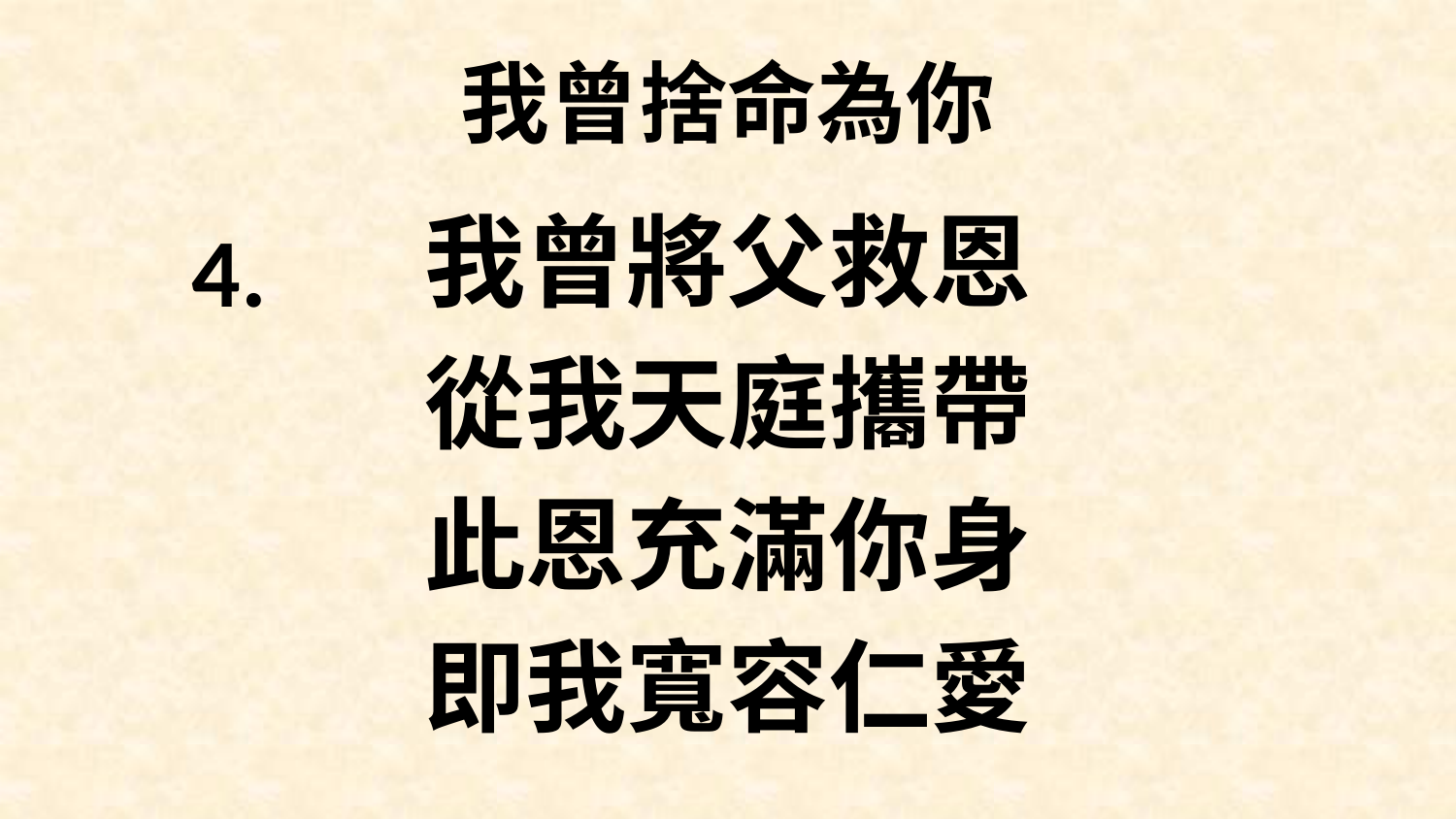

# 我曾捨命為你
我曾將父救恩
從我天庭攜帶
此恩充滿你身
即我寬容仁愛
4.